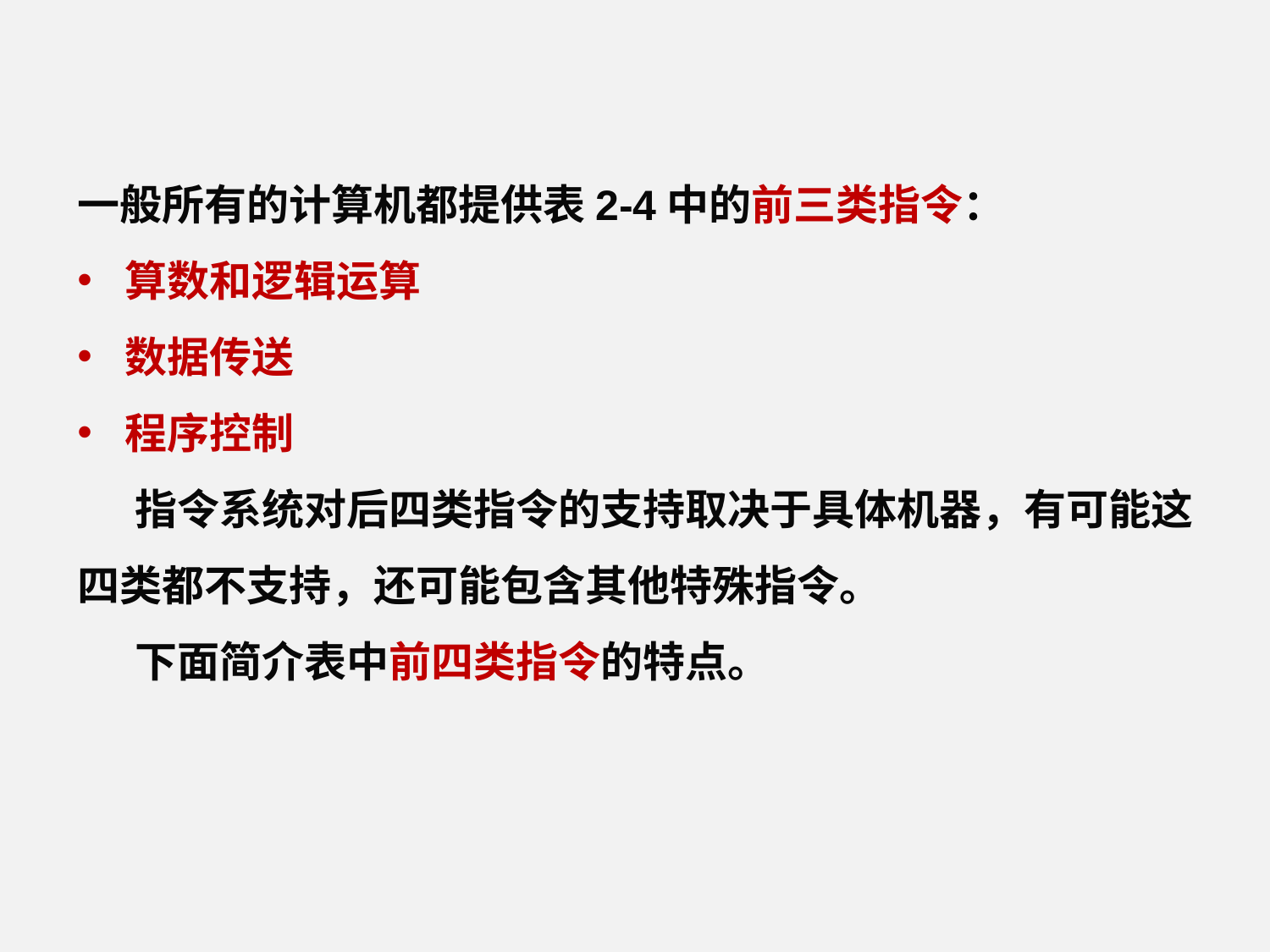

一般所有的计算机都提供表2-4中的前三类指令：
算数和逻辑运算
数据传送
程序控制
     指令系统对后四类指令的支持取决于具体机器，有可能这四类都不支持，还可能包含其他特殊指令。
     下面简介表中前四类指令的特点。
86